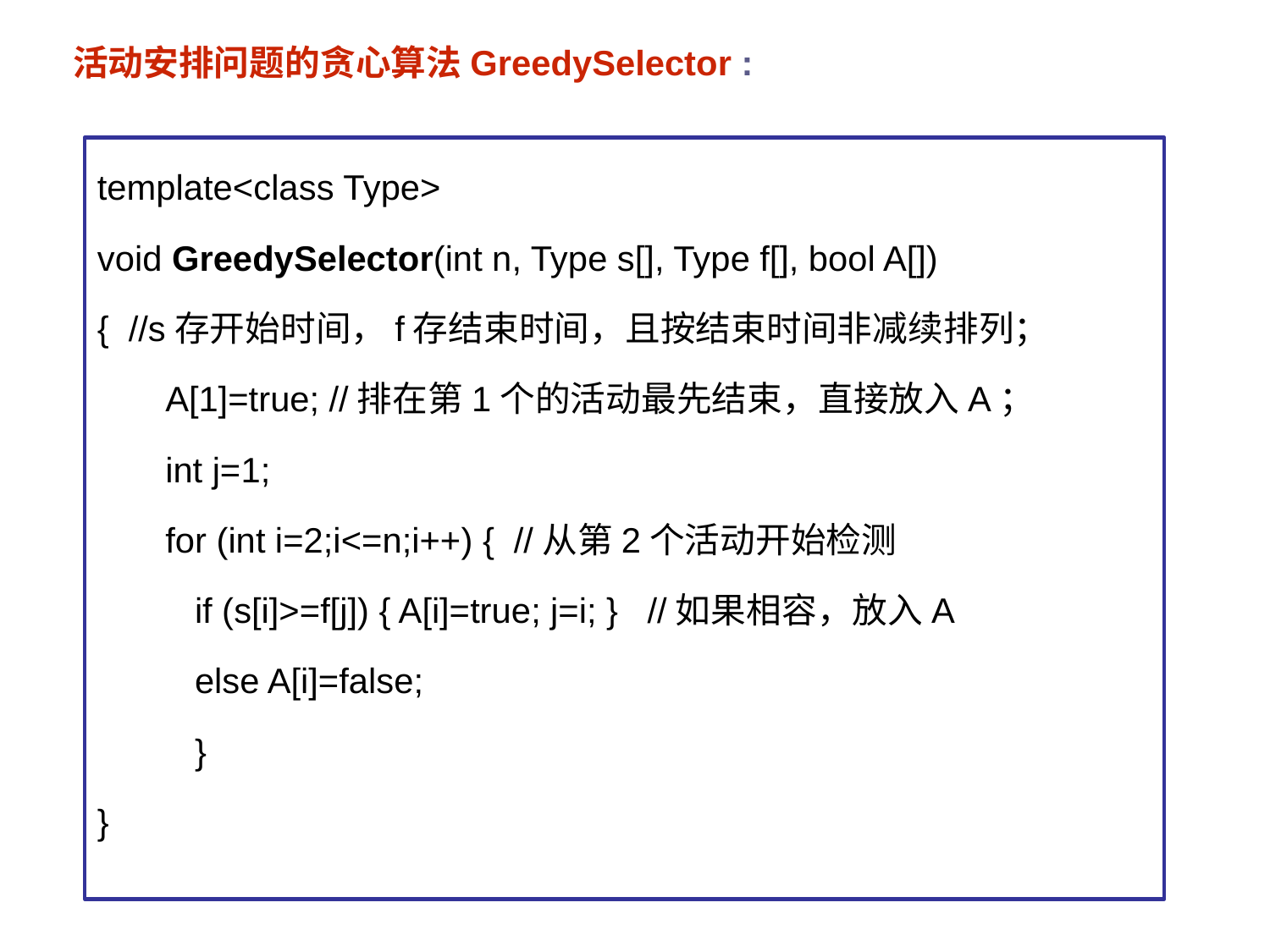

活动安排问题的贪心算法GreedySelector :
template<class Type>
void GreedySelector(int n, Type s[], Type f[], bool A[])
{  //s存开始时间，f存结束时间，且按结束时间非减续排列；
       A[1]=true; //排在第1个的活动最先结束，直接放入A；
       int j=1;
       for (int i=2;i<=n;i++) {  //从第2个活动开始检测
          if (s[i]>=f[j]) { A[i]=true; j=i; }   //如果相容，放入A
          else A[i]=false;
          }
}